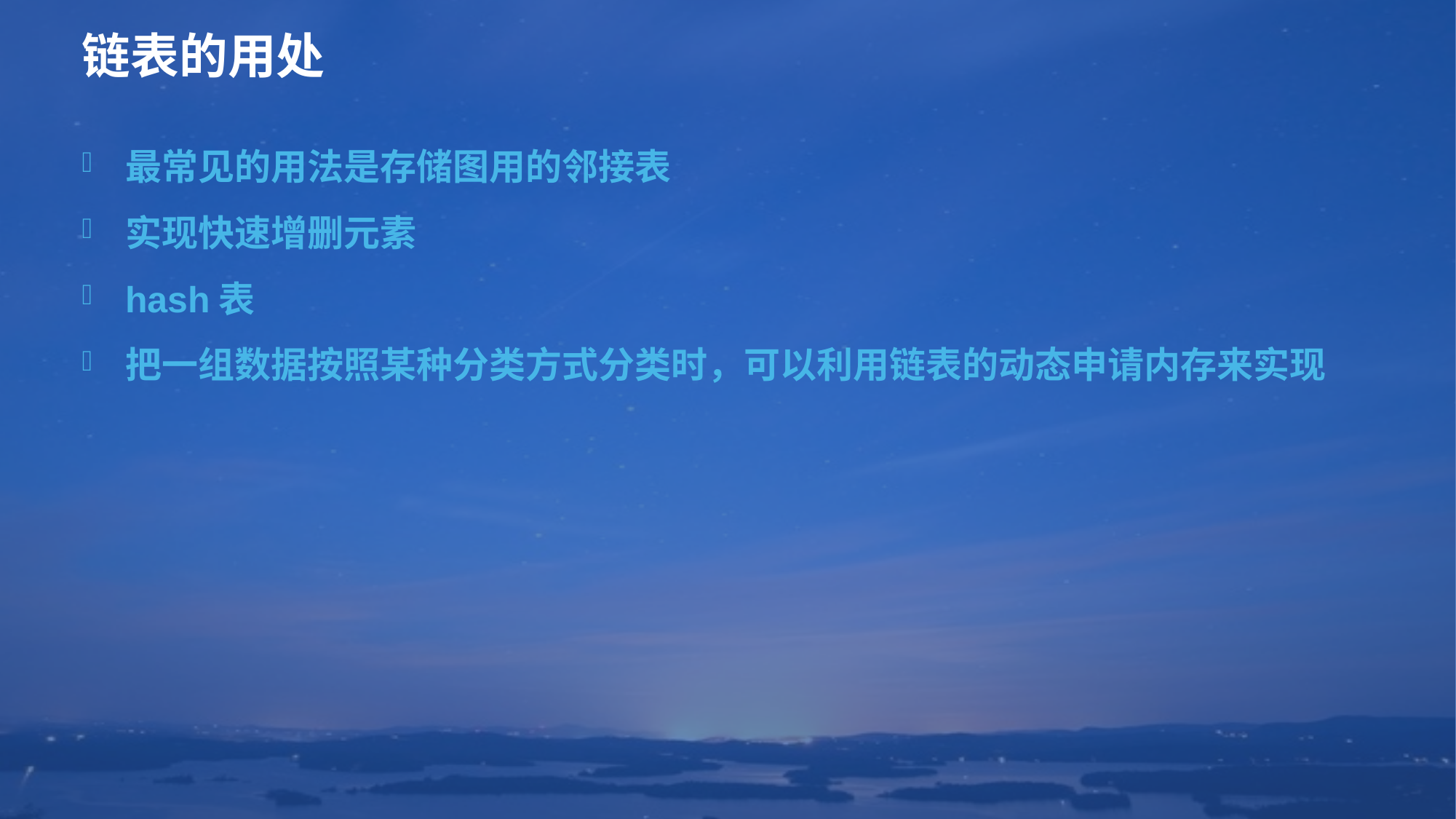

# 链表的用处
最常见的用法是存储图用的邻接表
实现快速增删元素
hash表
把一组数据按照某种分类方式分类时，可以利用链表的动态申请内存来实现